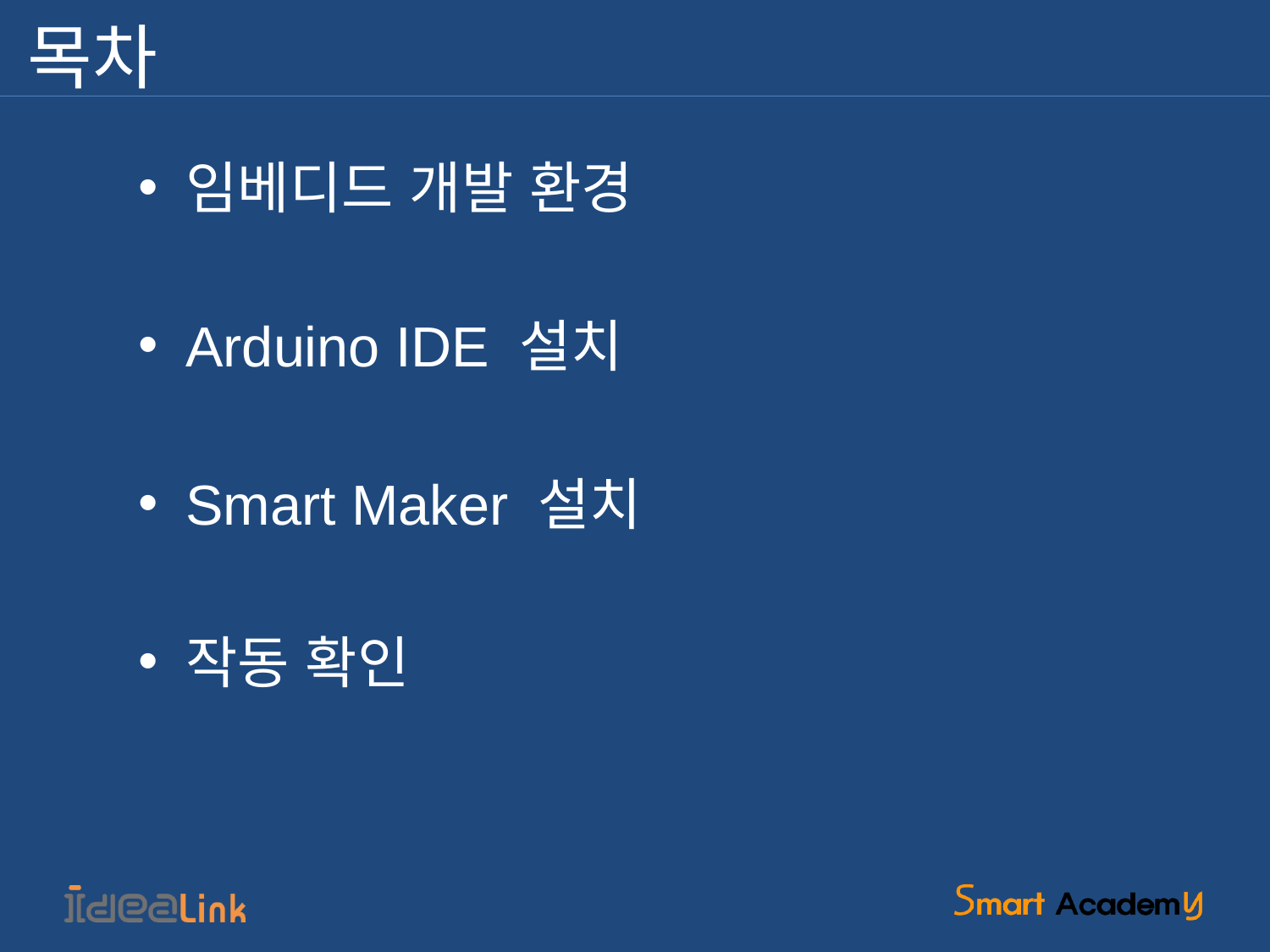

# 목차
임베디드 개발 환경

Arduino IDE 설치

Smart Maker 설치

작동 확인